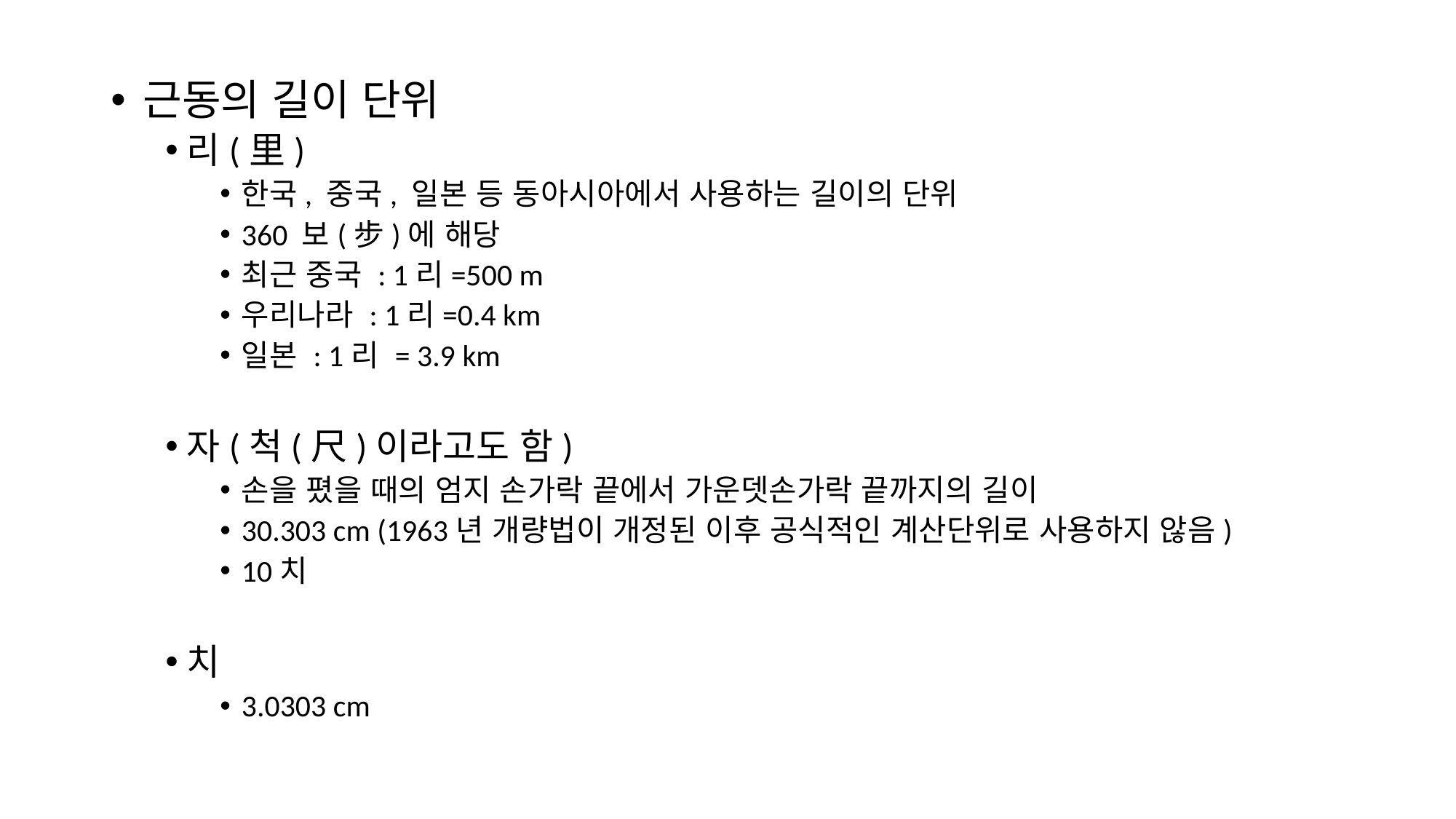

근동의 길이 단위
리(里)
한국, 중국, 일본 등 동아시아에서 사용하는 길이의 단위
360 보(步)에 해당
최근 중국 : 1리=500 m
우리나라 : 1리=0.4 km
일본 : 1리 = 3.9 km

자(척(尺)이라고도 함)
손을 폈을 때의 엄지 손가락 끝에서 가운뎃손가락 끝까지의 길이
30.303 cm (1963년 개량법이 개정된 이후 공식적인 계산단위로 사용하지 않음)
10치

치
3.0303 cm